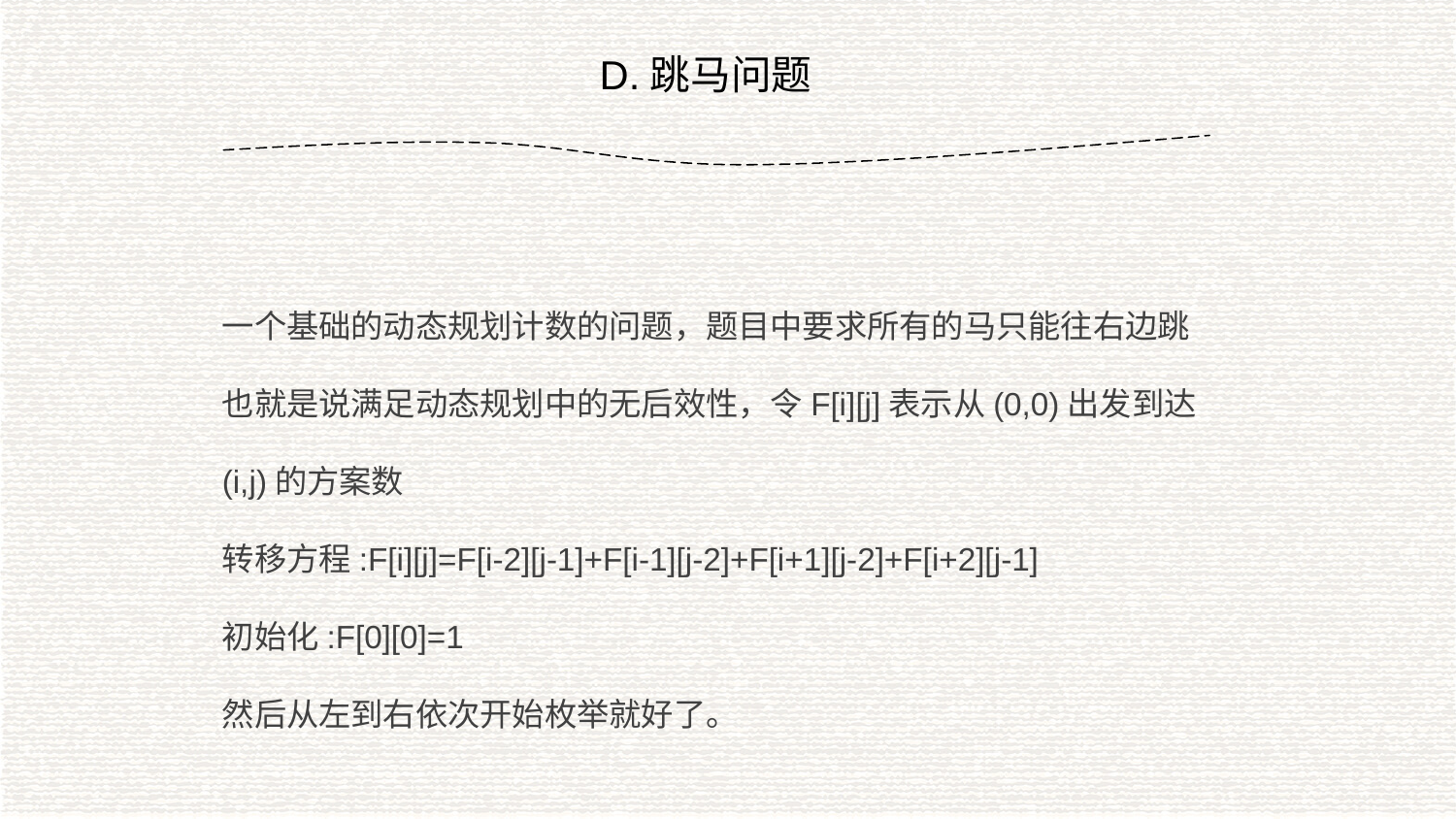

D.跳马问题

一个基础的动态规划计数的问题，题目中要求所有的马只能往右边跳也就是说满足动态规划中的无后效性，令F[i][j]表示从(0,0)出发到达
(i,j)的方案数
转移方程:F[i][j]=F[i-2][j-1]+F[i-1][j-2]+F[i+1][j-2]+F[i+2][j-1]
初始化:F[0][0]=1
然后从左到右依次开始枚举就好了。